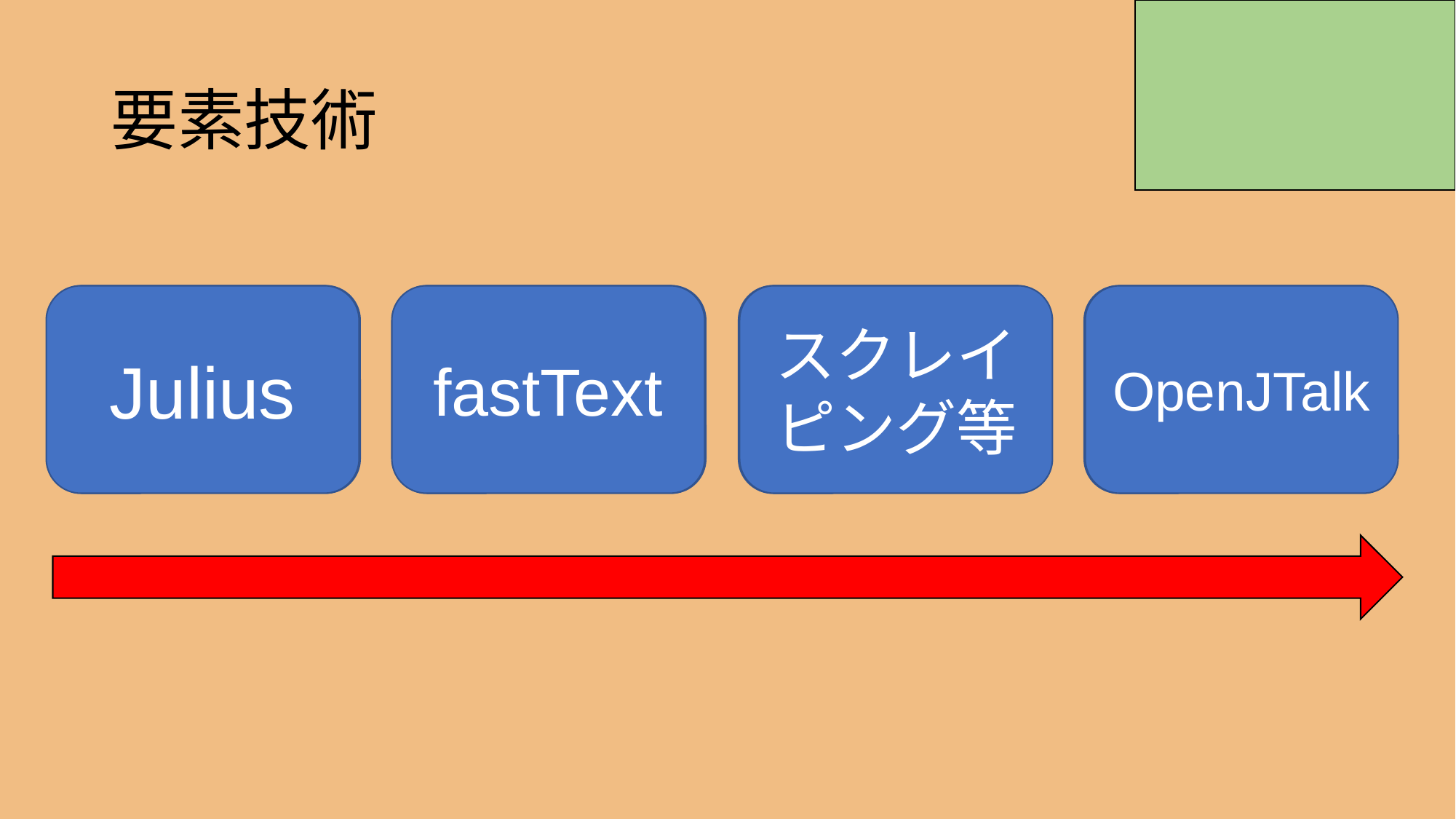

# 要素技術
Julius
音声認識
fastText
テキスト分類
データ
取得
スクレイピング等
音声合成
OpenJTalk